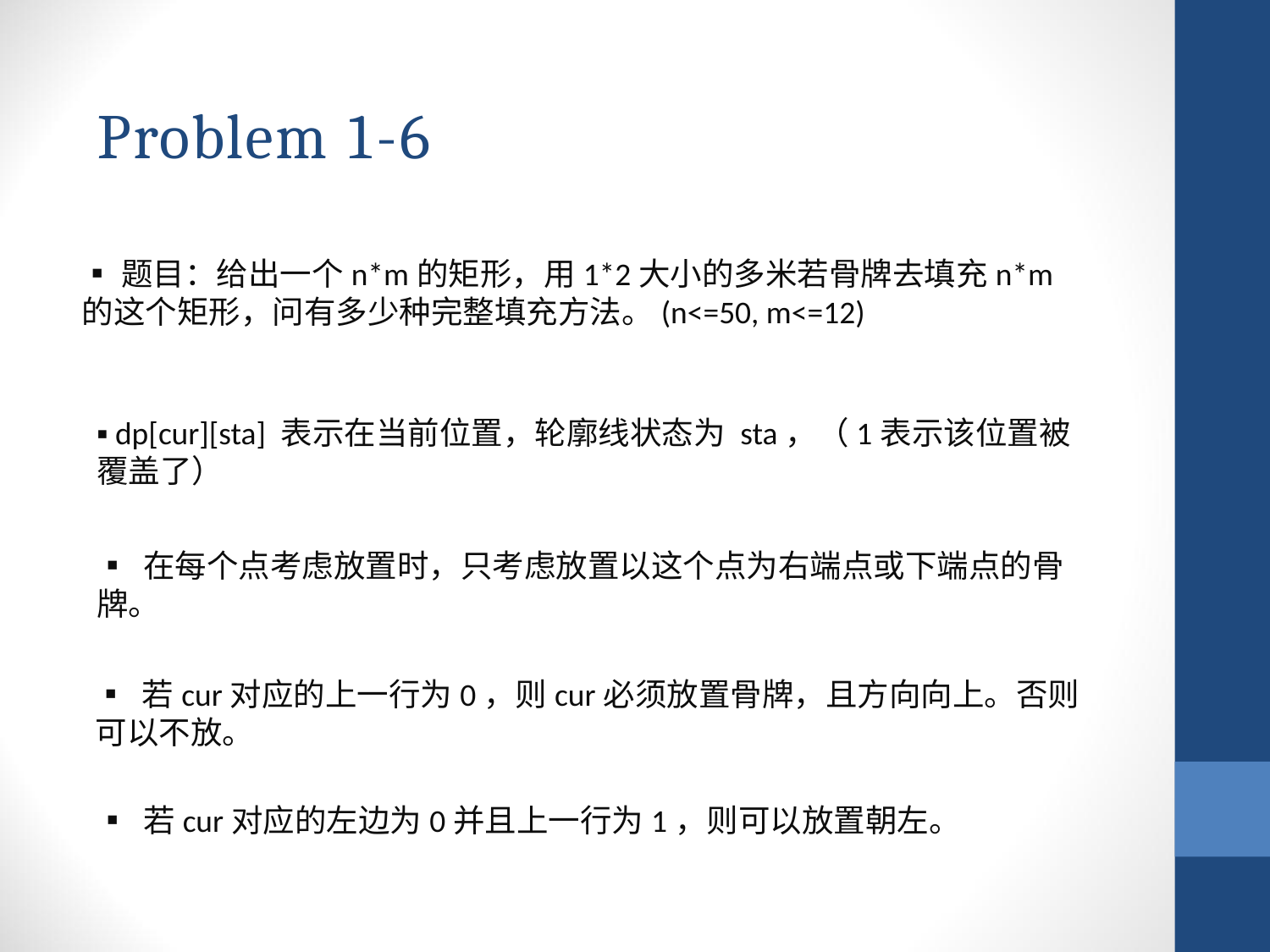

Problem 1-6
▪题目：给出一个n*m的矩形，用1*2大小的多米若骨牌去填充n*m的这个矩形，问有多少种完整填充方法。(n<=50, m<=12)
▪ dp[cur][sta] 表示在当前位置，轮廓线状态为 sta，（1表示该位置被覆盖了）
▪ 在每个点考虑放置时，只考虑放置以这个点为右端点或下端点的骨牌。
▪ 若cur对应的上一行为0，则cur必须放置骨牌，且方向向上。否则可以不放。
▪ 若cur对应的左边为0并且上一行为1，则可以放置朝左。